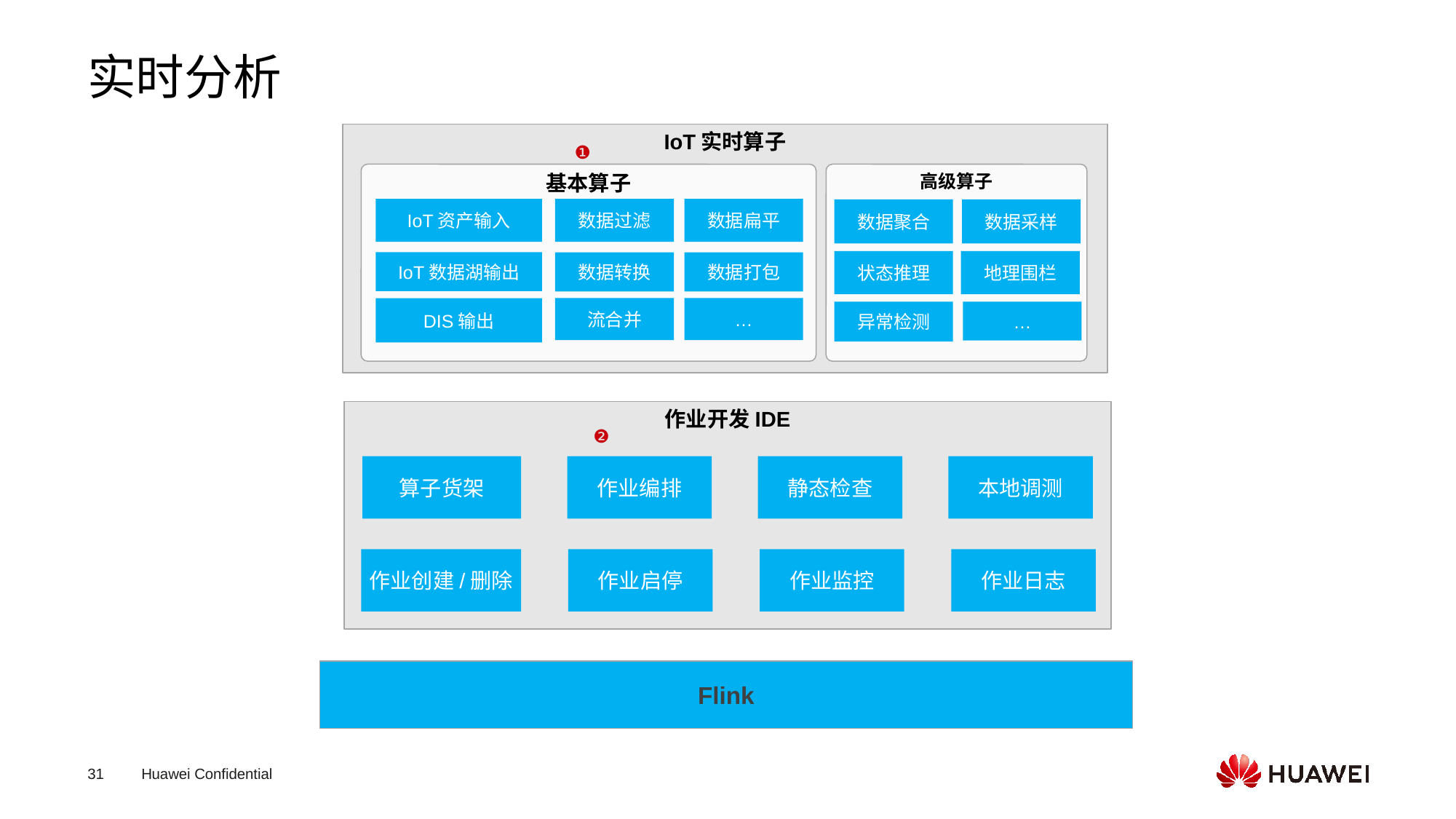

# 实时分析
IoT实时算子
❶
基本算子
高级算子
IoT资产输入
数据过滤
数据扁平
数据聚合
数据采样
状态推理
地理围栏
IoT数据湖输出
数据转换
数据打包
流合并
…
DIS输出
异常检测
…
作业开发IDE
❷
算子货架
作业编排
静态检查
本地调测
作业创建/删除
作业启停
作业监控
作业日志
Flink